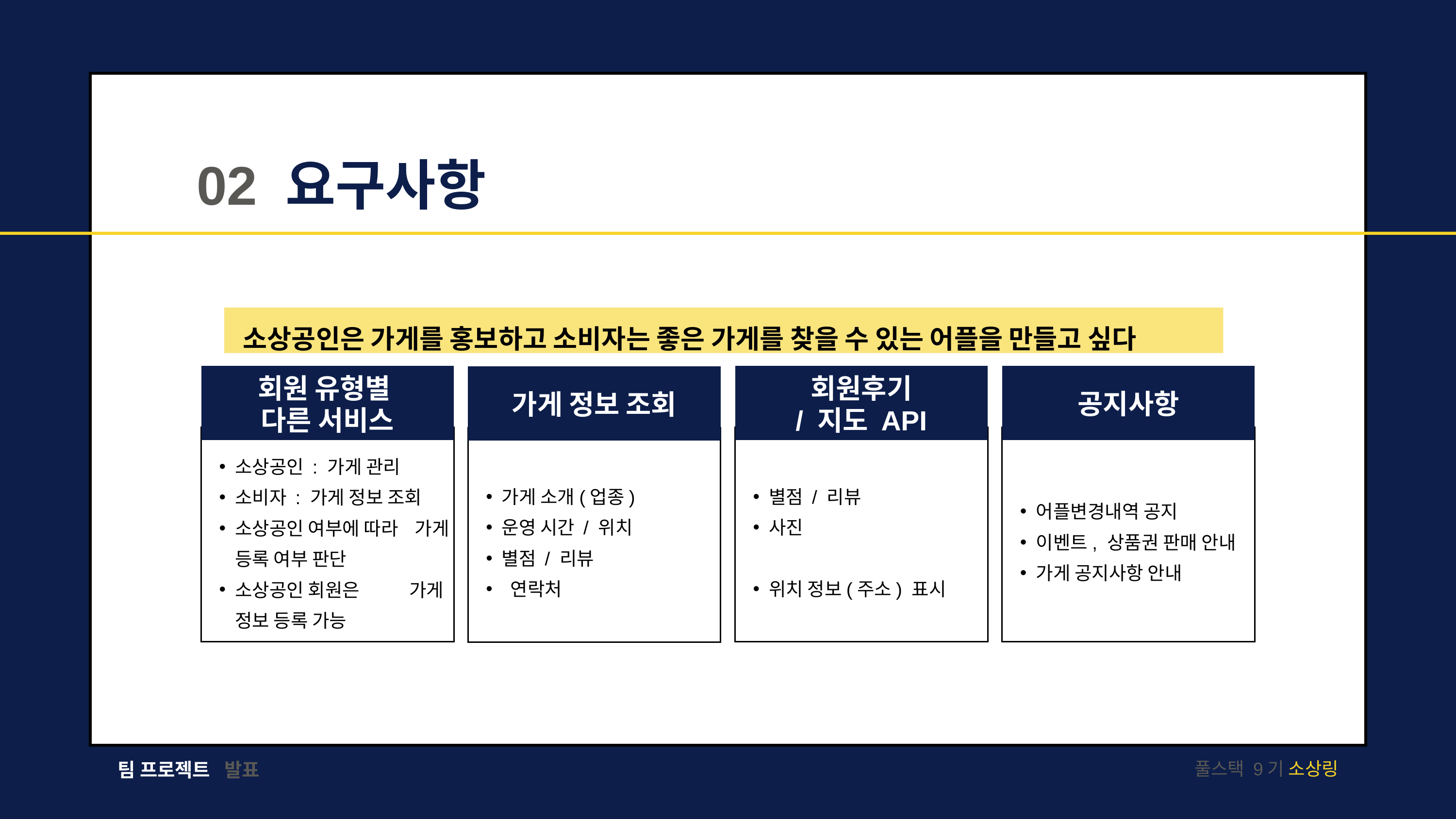

02 요구사항

소상공인은 가게를 홍보하고 소비자는 좋은 가게를 찾을 수 있는 어플을 만들고 싶다

회원 유형별  다른 서비스

소상공인 : 가게 관리
소비자 : 가게 정보 조회
소상공인 여부에 따라    가게 등록 여부 판단
소상공인 회원은            가게 정보 등록 가능

회원후기
/ 지도 API

별점 / 리뷰
사진

위치 정보(주소) 표시

공지사항

어플변경내역 공지
이벤트, 상품권 판매 안내
가게 공지사항 안내

가게 정보 조회

가게 소개(업종)
운영 시간 / 위치
별점 / 리뷰
 연락처

팀 프로젝트
발표
풀스택 9기 소상링